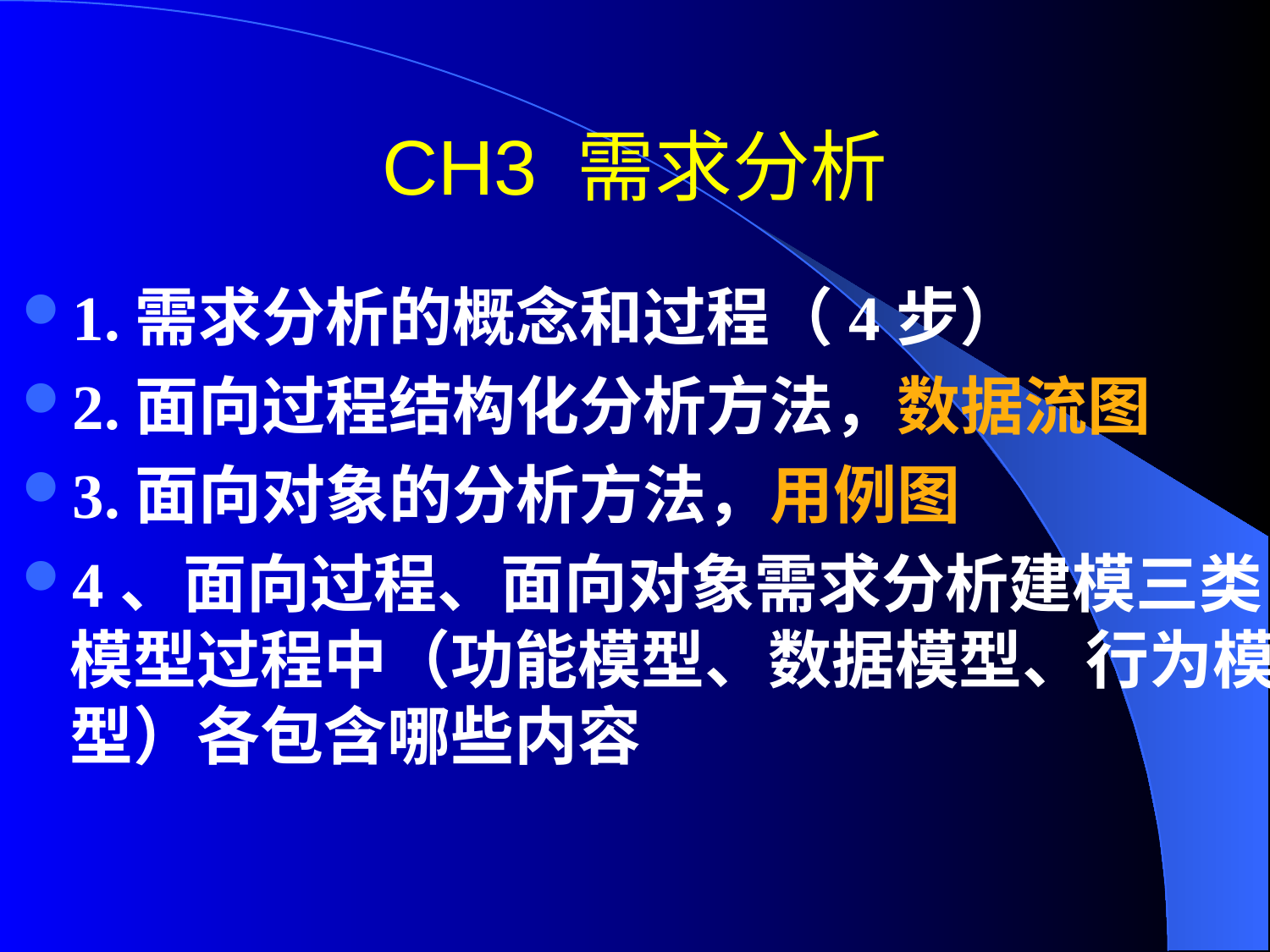

# CH3 需求分析
1.需求分析的概念和过程（4步）
2.面向过程结构化分析方法，数据流图
3.面向对象的分析方法，用例图
4、面向过程、面向对象需求分析建模三类模型过程中（功能模型、数据模型、行为模型）各包含哪些内容